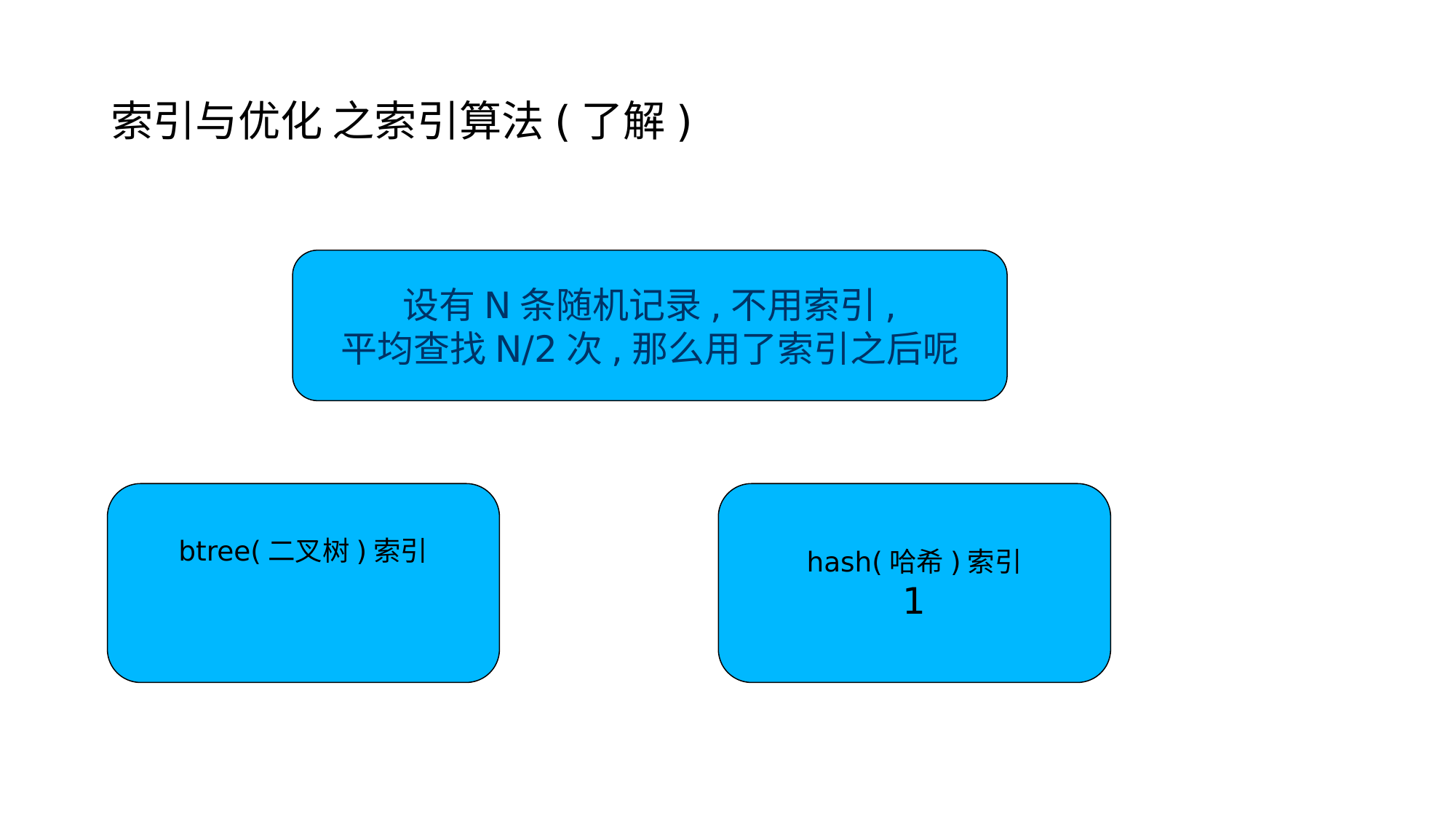

# 索引与优化 之索引算法(了解)

设有N条随机记录,不用索引,
平均查找N/2次,那么用了索引之后呢
btree(二叉树)索引

hash(哈希)索引
1